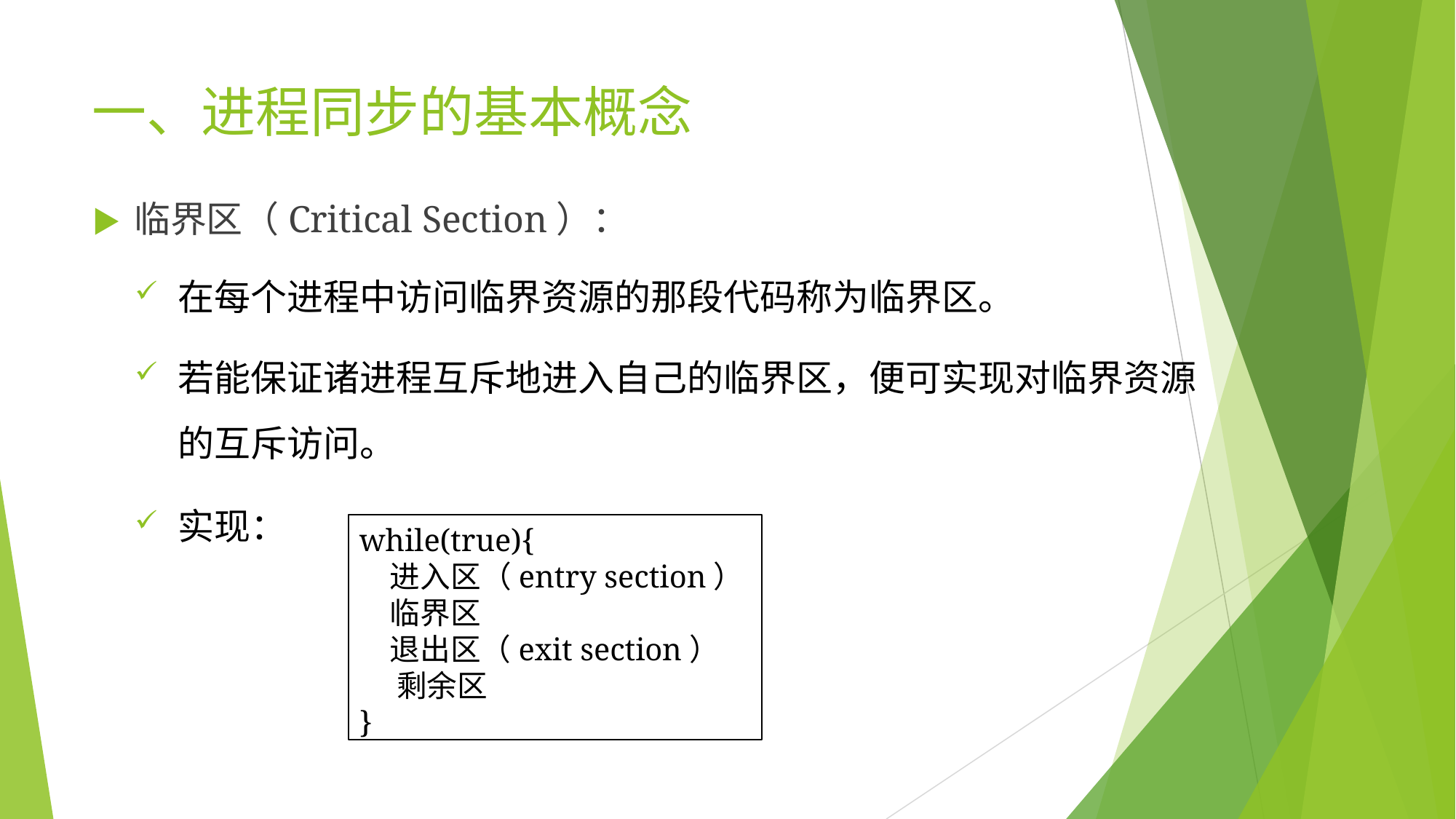

# 一、进程同步的基本概念
▶	临界区（Critical Section）：

在每个进程中访问临界资源的那段代码称为临界区。
若能保证诸进程互斥地进入自己的临界区，便可实现对临界资源 的互斥访问。
实现：
while(true){
进入区（entry section）
临界区
退出区（exit section）  剩余区
}